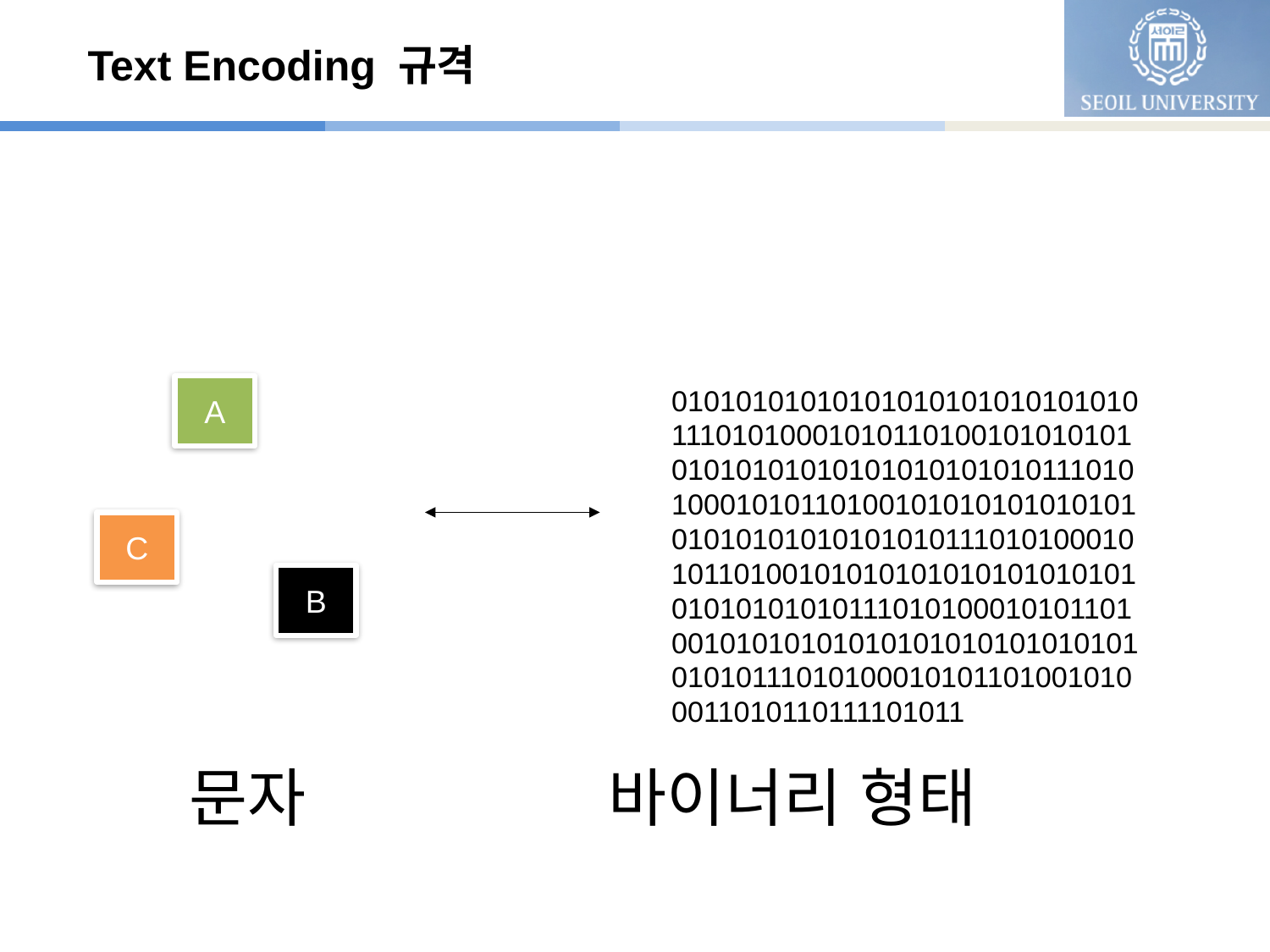

# Text Encoding 규격
A
0101010101010101010101010101011101010001010110100101010101010101010101010101010101110101000101011010010101010101010101010101010101010111010100010101101001010101010101010101010101010101011101010001010110100101010101010101010101010101010101110101000101011010010100011010110111101011

C
B
문자                 바이너리 형태